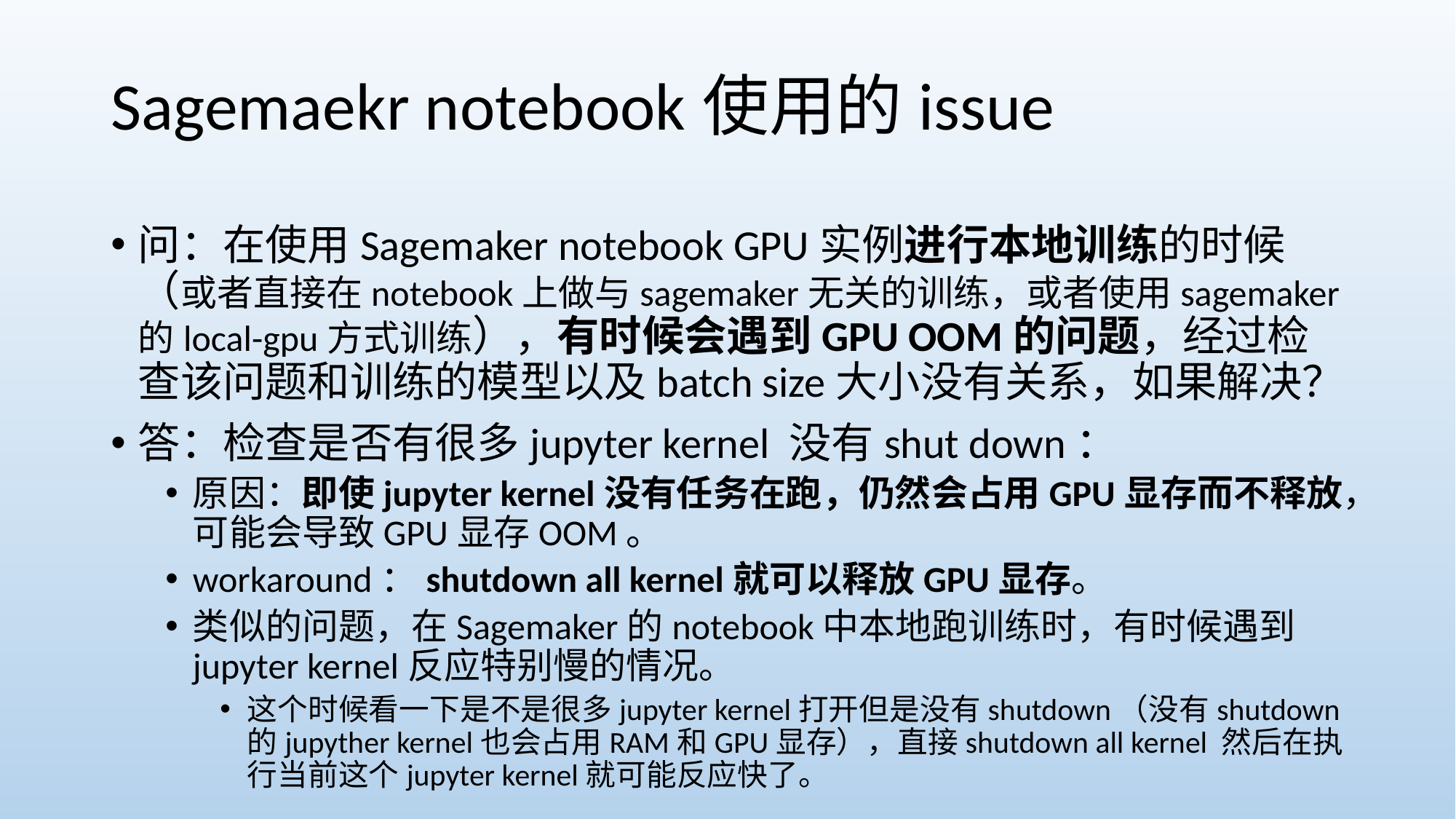

# Sagemaekr notebook使用的issue
问：在使用Sagemaker notebook GPU实例进行本地训练的时候（或者直接在notebook上做与sagemaker无关的训练，或者使用sagemaker的local-gpu方式训练），有时候会遇到GPU OOM的问题，经过检查该问题和训练的模型以及batch size大小没有关系，如果解决？
答：检查是否有很多jupyter kernel 没有shut down：
原因：即使jupyter kernel没有任务在跑，仍然会占用GPU显存而不释放，可能会导致GPU显存OOM。
workaround：shutdown all kernel就可以释放GPU显存。
类似的问题，在Sagemaker的notebook中本地跑训练时，有时候遇到jupyter kernel反应特别慢的情况。
这个时候看一下是不是很多jupyter kernel打开但是没有shutdown（没有shutdown的jupyther kernel也会占用RAM和GPU显存），直接shutdown all kernel 然后在执行当前这个jupyter kernel就可能反应快了。